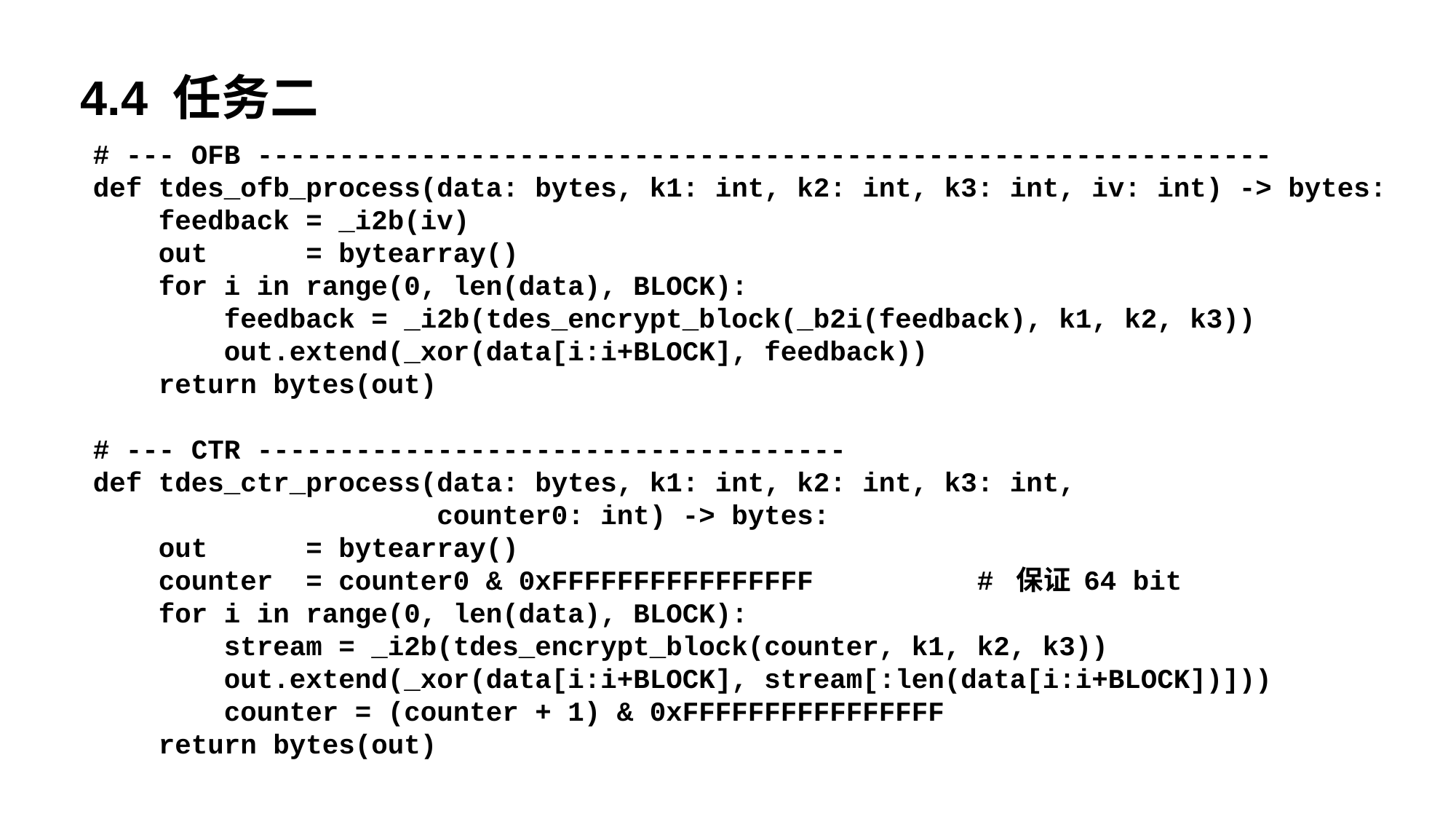

4.4 任务二
# --- OFB --------------------------------------------------------------
def tdes_ofb_process(data: bytes, k1: int, k2: int, k3: int, iv: int) -> bytes:
    feedback = _i2b(iv)
    out      = bytearray()
    for i in range(0, len(data), BLOCK):
        feedback = _i2b(tdes_encrypt_block(_b2i(feedback), k1, k2, k3))
        out.extend(_xor(data[i:i+BLOCK], feedback))
    return bytes(out)

# --- CTR ------------------------------------
def tdes_ctr_process(data: bytes, k1: int, k2: int, k3: int,
                     counter0: int) -> bytes:
    out      = bytearray()
    counter  = counter0 & 0xFFFFFFFFFFFFFFFF          # 保证 64 bit
    for i in range(0, len(data), BLOCK):
        stream = _i2b(tdes_encrypt_block(counter, k1, k2, k3))
        out.extend(_xor(data[i:i+BLOCK], stream[:len(data[i:i+BLOCK])]))
        counter = (counter + 1) & 0xFFFFFFFFFFFFFFFF
    return bytes(out)